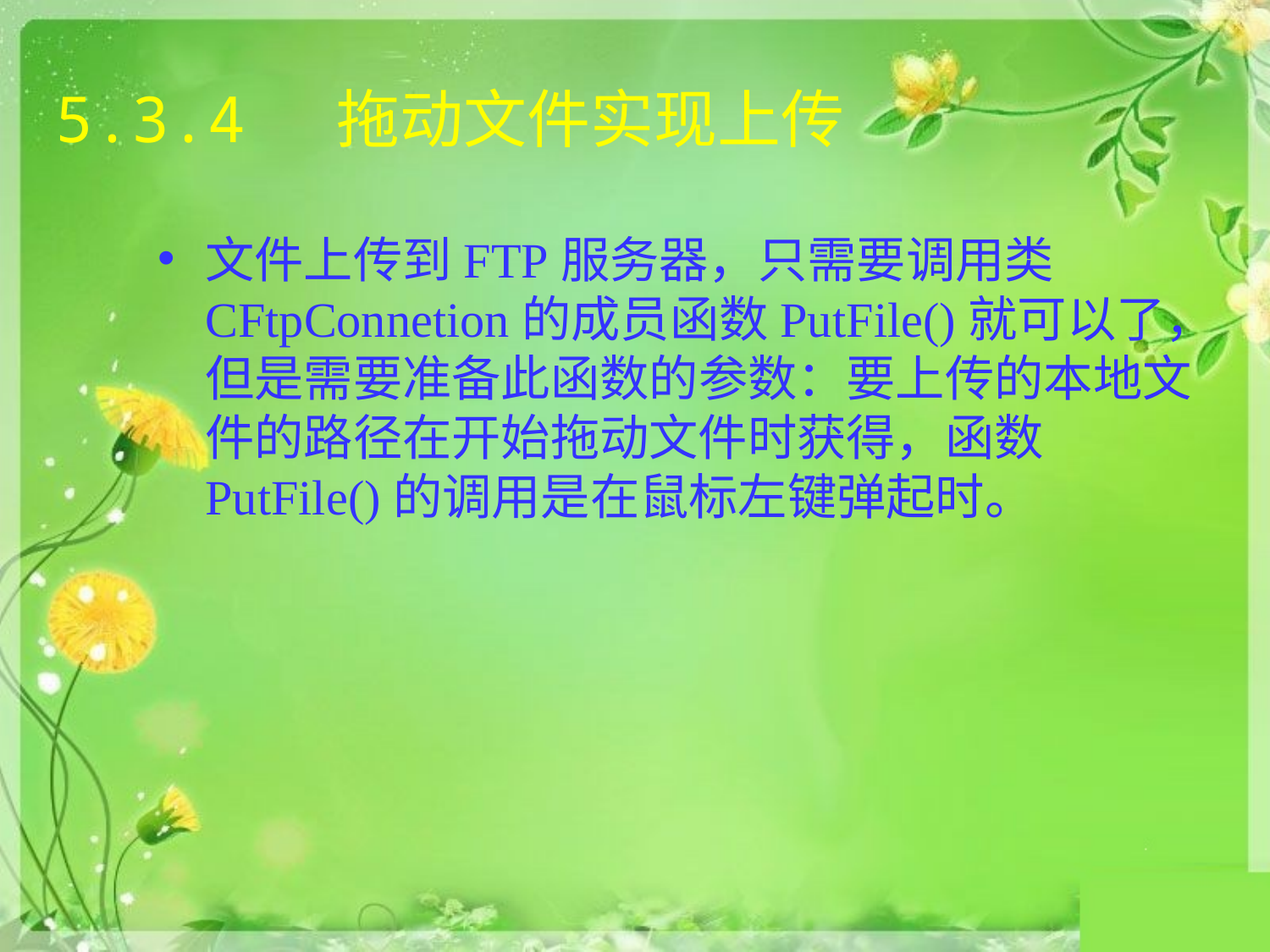

# 5.3.4  拖动文件实现上传
文件上传到FTP服务器，只需要调用类CFtpConnetion的成员函数PutFile()就可以了，但是需要准备此函数的参数：要上传的本地文件的路径在开始拖动文件时获得，函数PutFile()的调用是在鼠标左键弹起时。